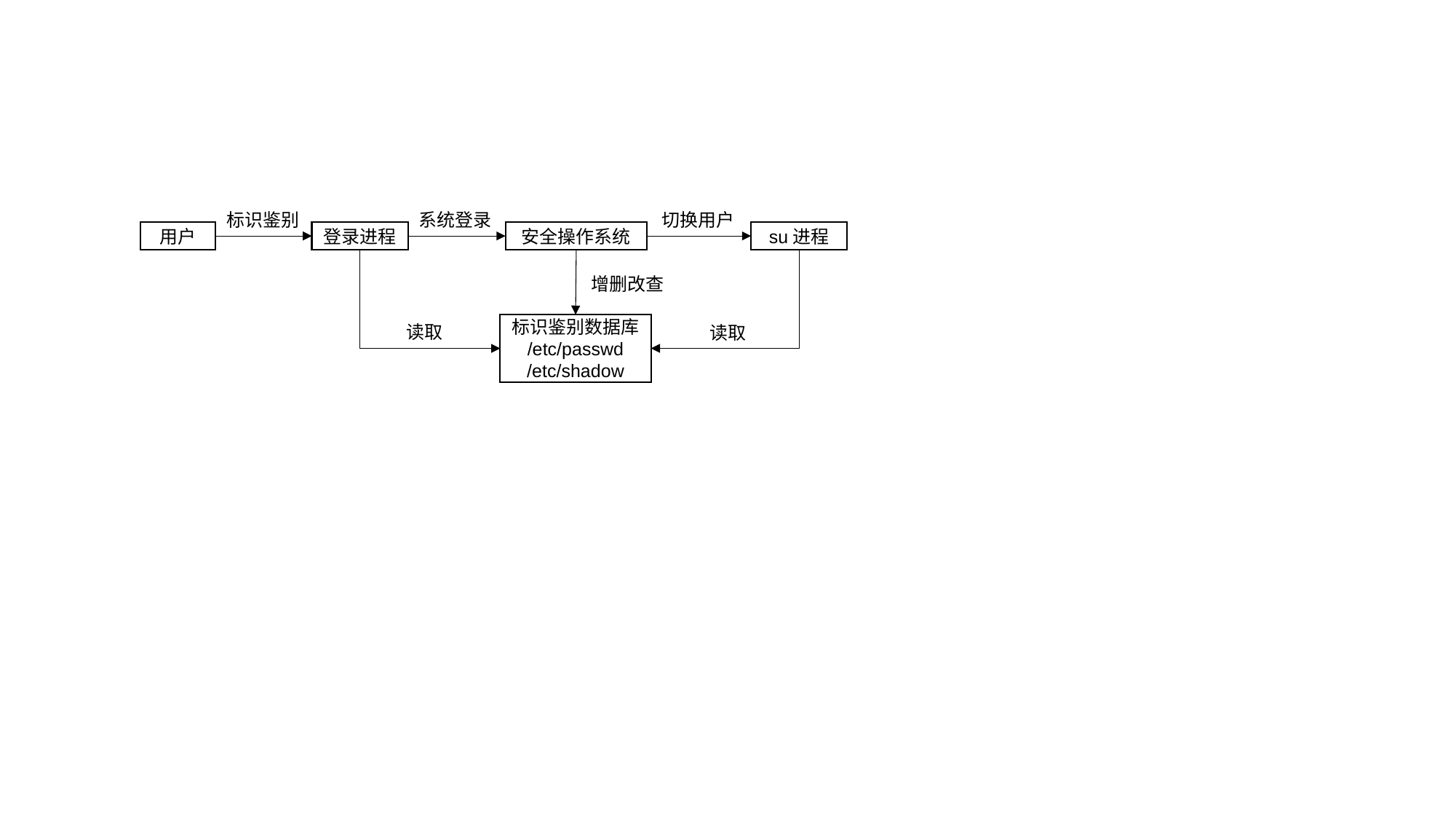

系统登录
标识鉴别
切换用户
用户
登录进程
安全操作系统
su进程
增删改查
标识鉴别数据库
/etc/passwd
/etc/shadow
读取
读取